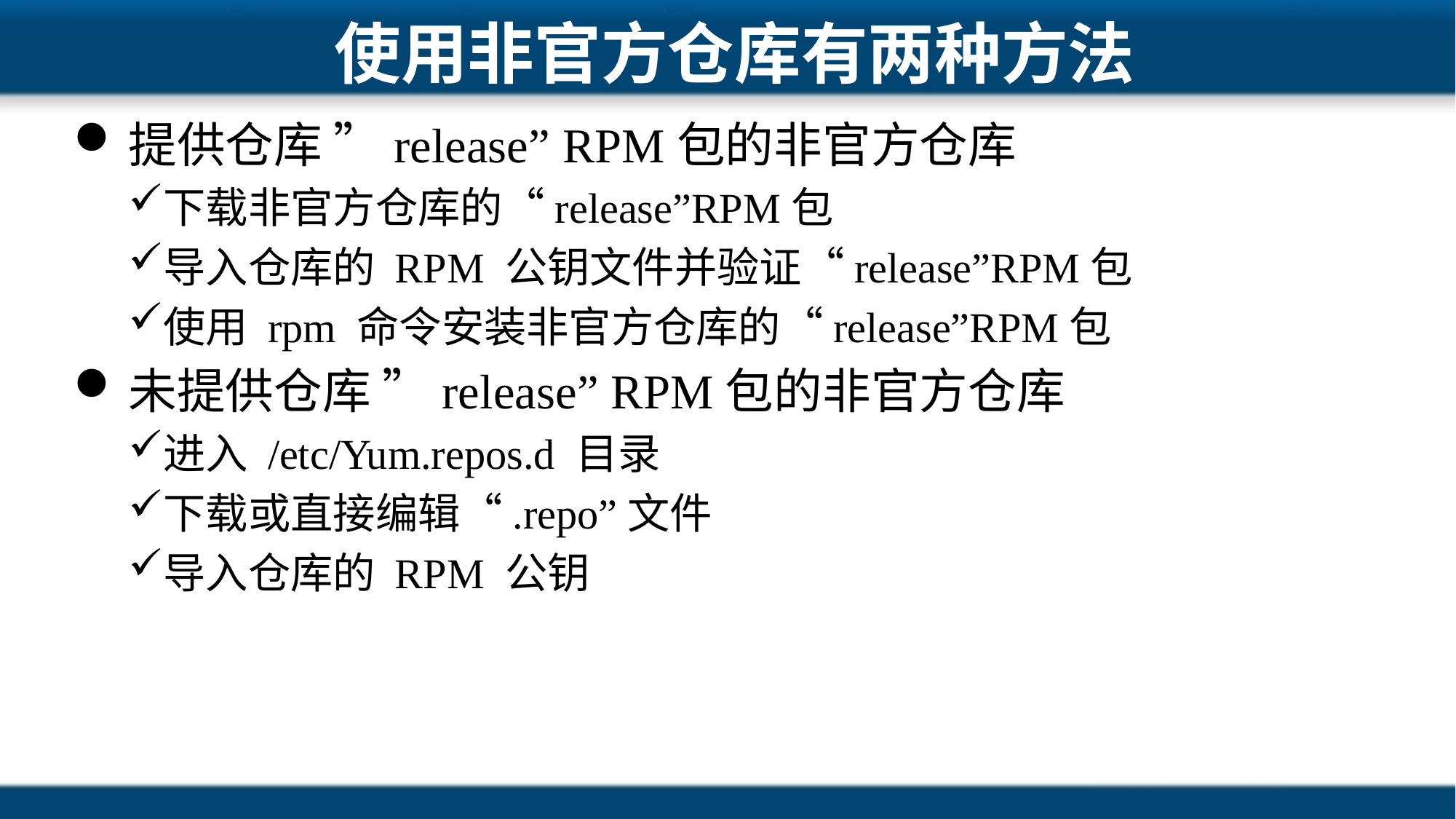

# 使用非官方仓库有两种方法
提供仓库 ”release” RPM包的非官方仓库
下载非官方仓库的“release”RPM包
导入仓库的 RPM 公钥文件并验证“release”RPM包
使用 rpm 命令安装非官方仓库的“release”RPM包
未提供仓库 ”release” RPM包的非官方仓库
进入 /etc/Yum.repos.d 目录
下载或直接编辑“.repo”文件
导入仓库的 RPM 公钥